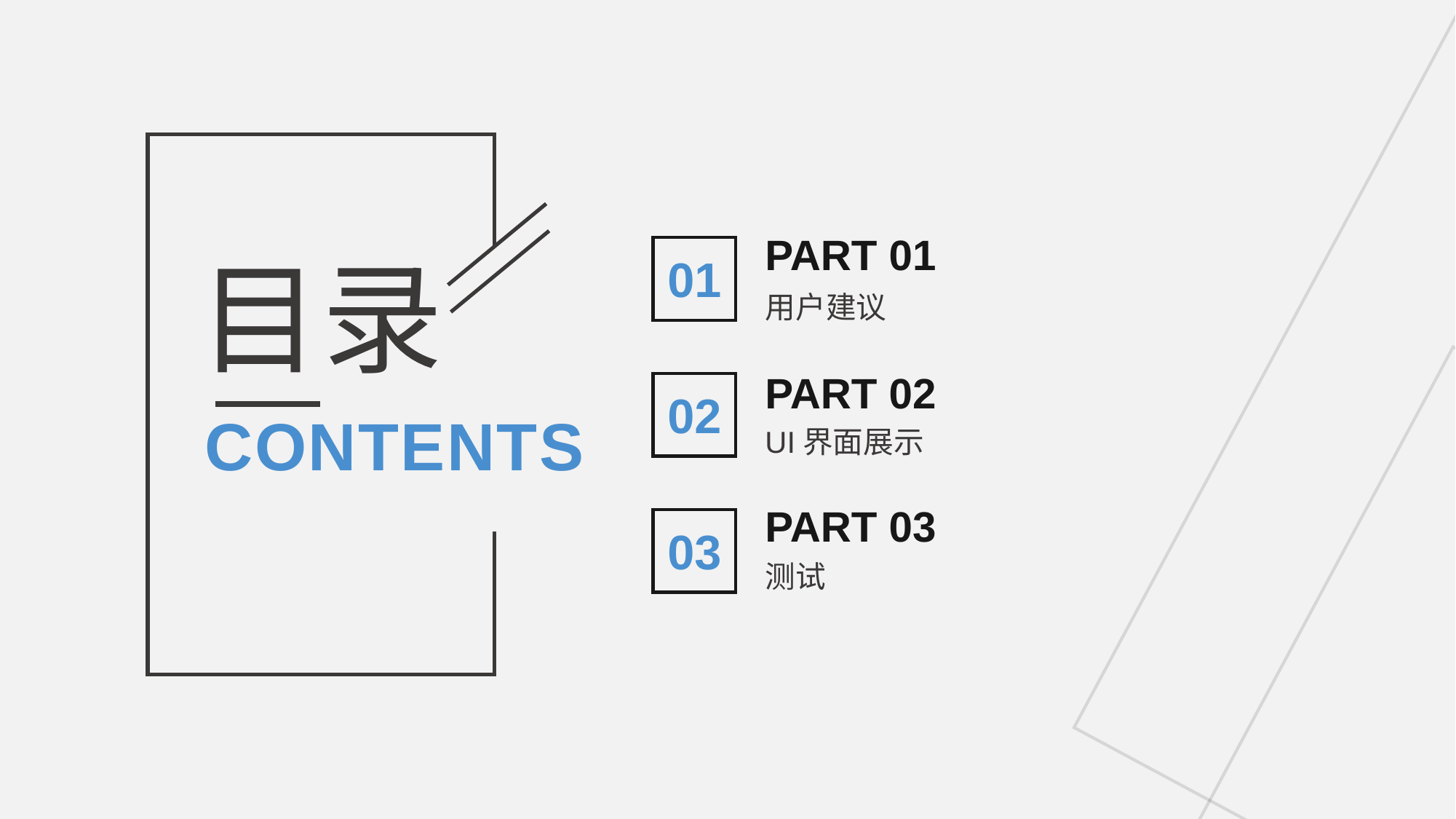

PART 01

01

用户建议
目录
PART 02

02
CONTENTS
UI界面展示

PART 03

03
测试